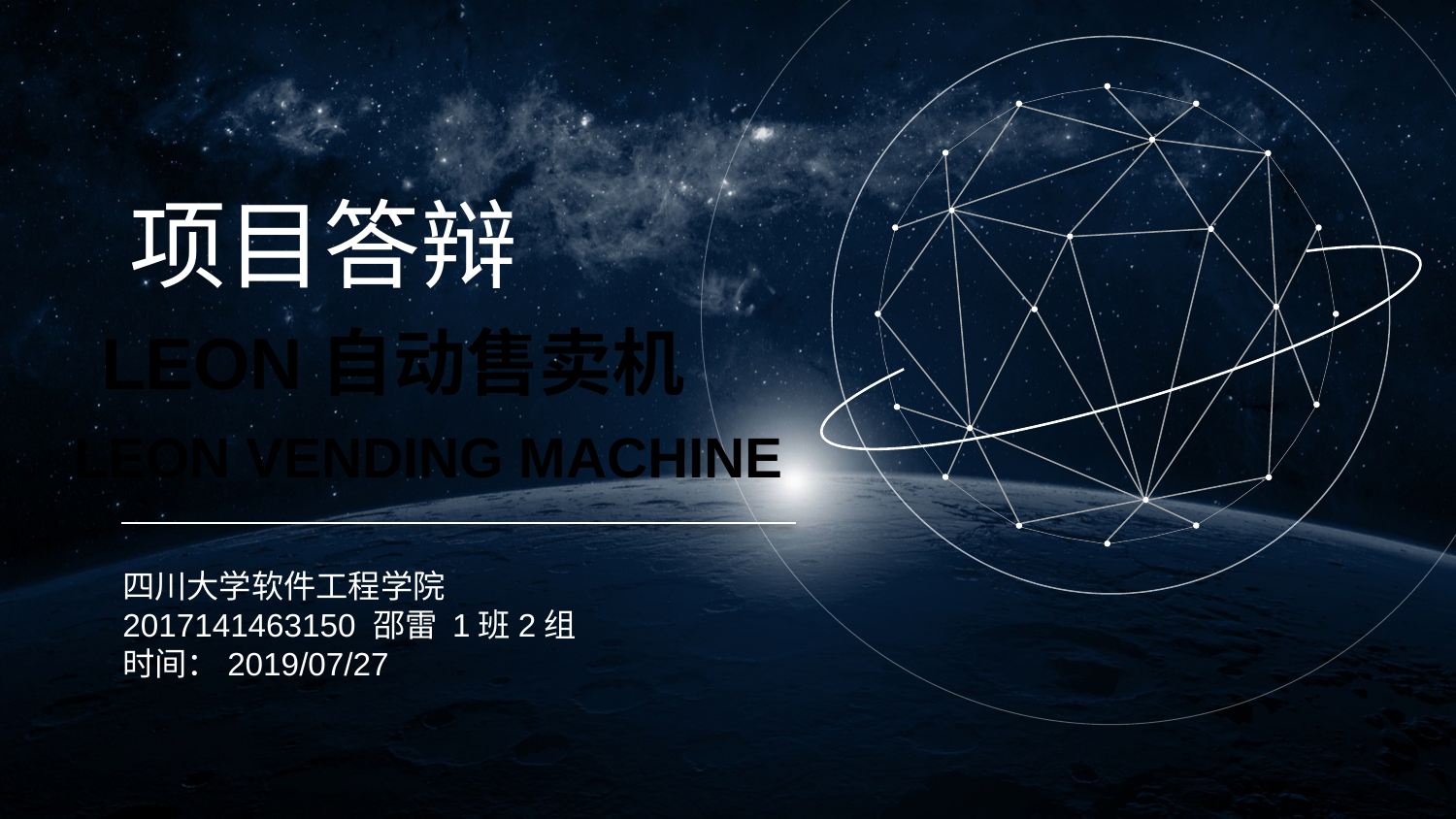

项目答辩

LEON自动售卖机
LEON VENDING MACHINE
四川大学软件工程学院
2017141463150 邵雷 1班2组
时间：2019/07/27